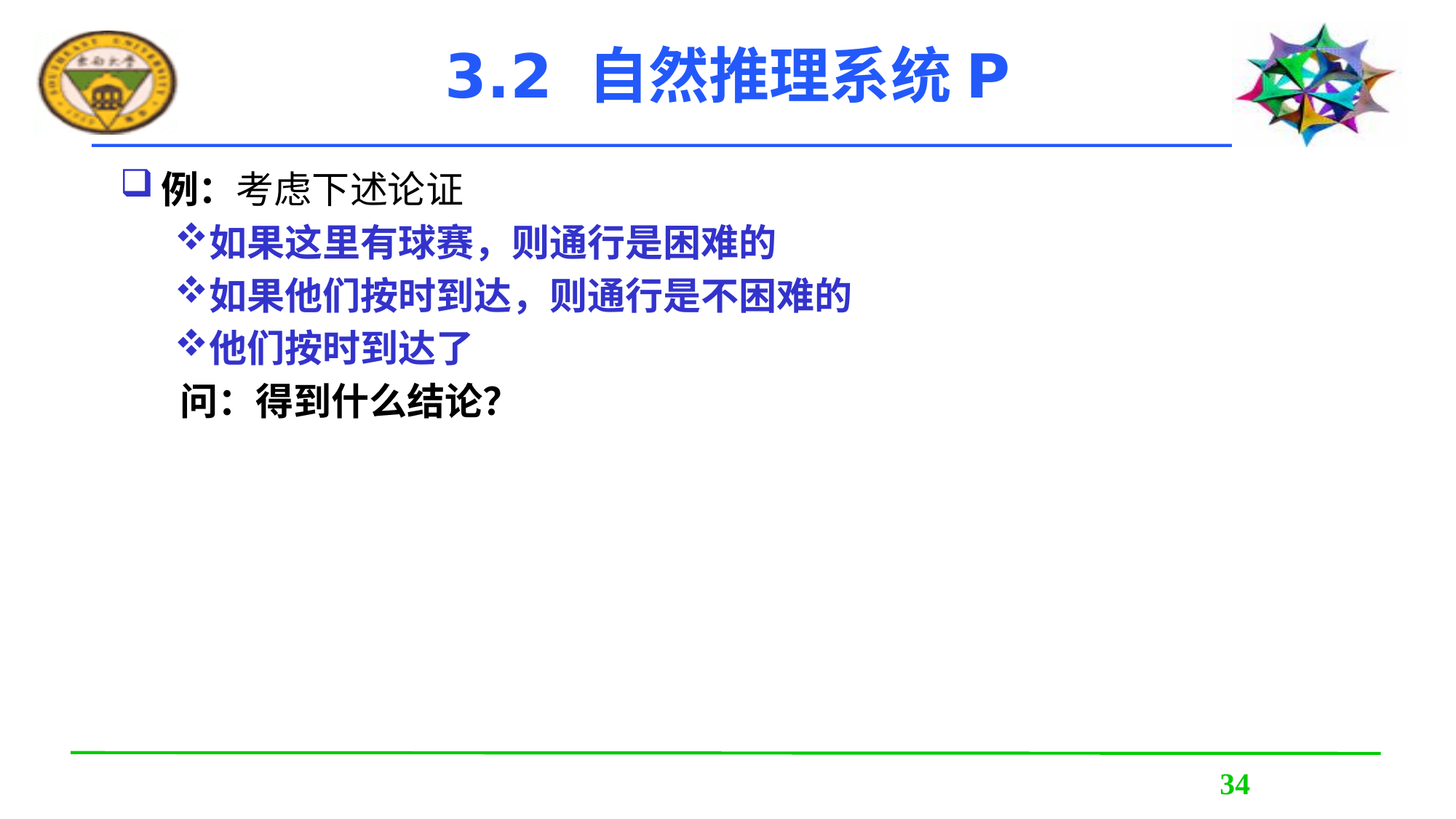

# 3.2 自然推理系统P
例：考虑下述论证
如果这里有球赛，则通行是困难的
如果他们按时到达，则通行是不困难的
他们按时到达了
      问：得到什么结论？